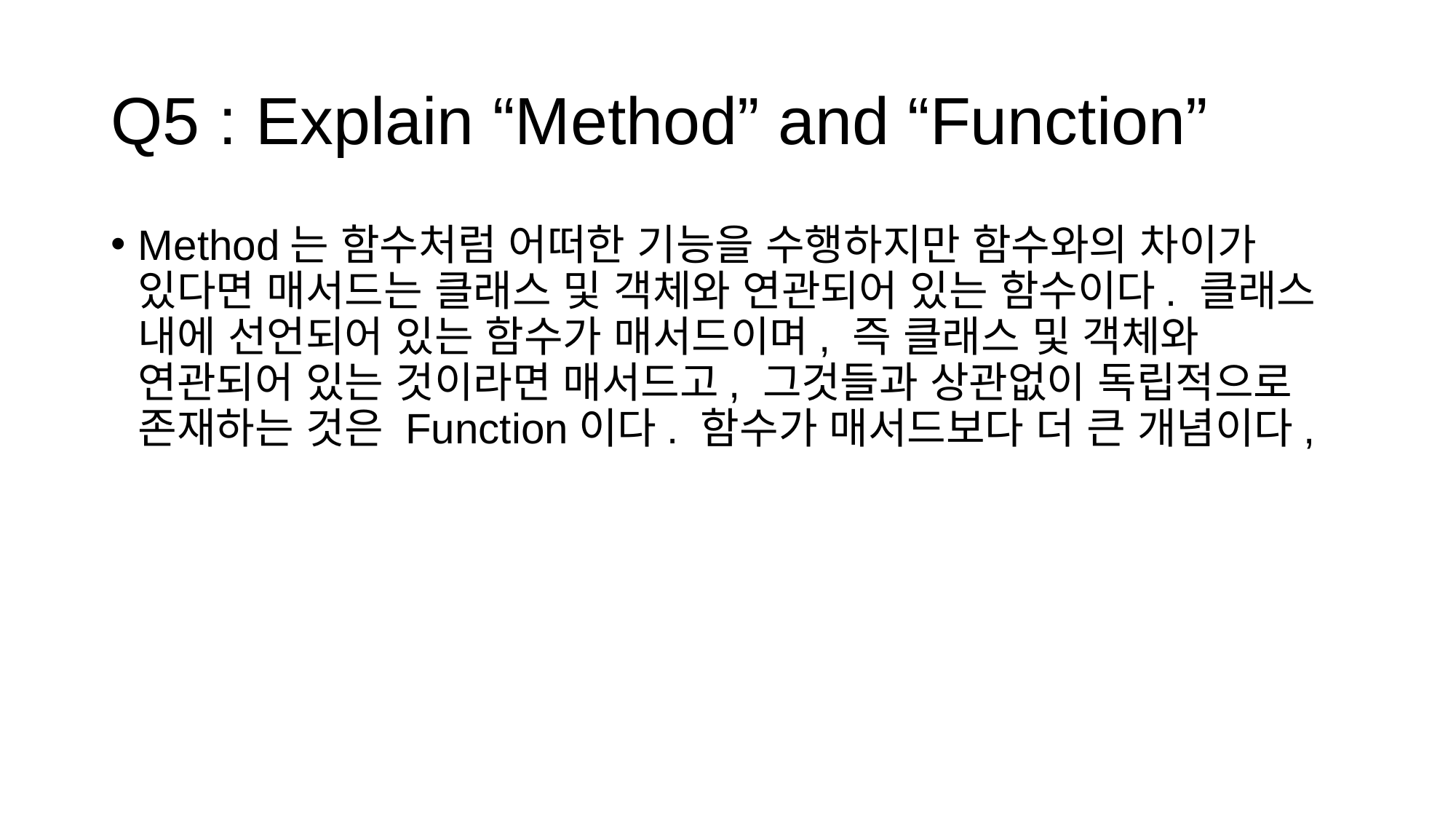

# Q5 : Explain “Method” and “Function”
Method는 함수처럼 어떠한 기능을 수행하지만 함수와의 차이가 있다면 매서드는 클래스 및 객체와 연관되어 있는 함수이다. 클래스 내에 선언되어 있는 함수가 매서드이며, 즉 클래스 및 객체와 연관되어 있는 것이라면 매서드고, 그것들과 상관없이 독립적으로 존재하는 것은 Function이다. 함수가 매서드보다 더 큰 개념이다,